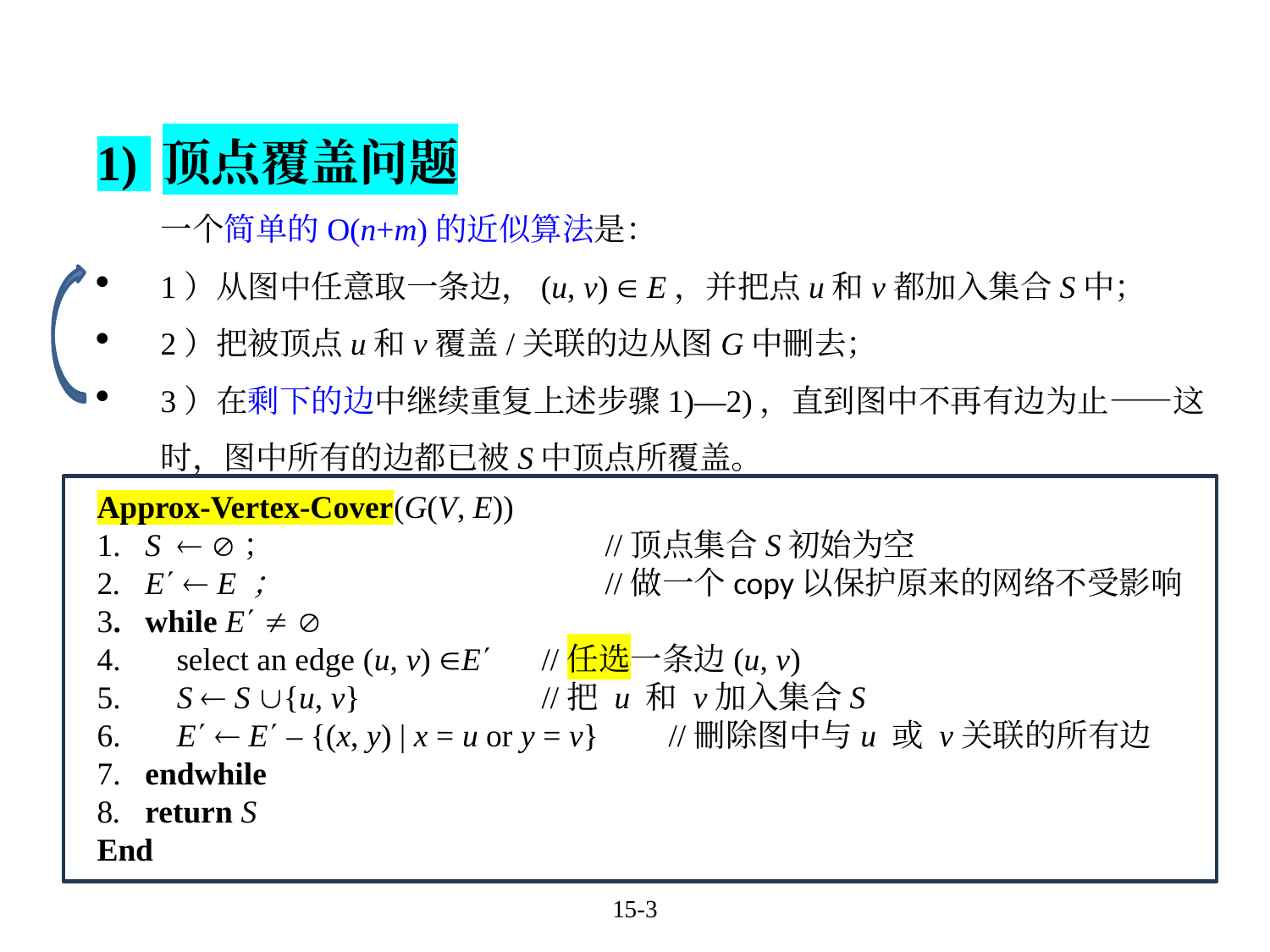

1) 顶点覆盖问题
一个简单的O(n+m)的近似算法是：
1）从图中任意取一条边，(u, v) ∈ E，并把点u和v都加入集合S中；
2）把被顶点u和v覆盖/关联的边从图G中刪去；
3）在剩下的边中继续重复上述步骤1)—2)，直到图中不再有边为止——这时，图中所有的边都已被S中顶点所覆盖。
Approx-Vertex-Cover(G(V, E))
1.   S  ← ∅；			//顶点集合S初始为空
2.   E′ ← E ；			//做一个copy以保护原来的网络不受影响
3.   while E′ ≠ ∅
4. 	  select an edge (u, v) ∈E′	//任选一条边(u, v)
5. 	  S ← S ∪{u, v} 		//把 u 和 v加入集合S
6. 	  E′ ← E′ – {(x, y) | x = u or y = v}	//刪除图中与u 或 v关联的所有边
7.   endwhile
8.   return S
End

15-3